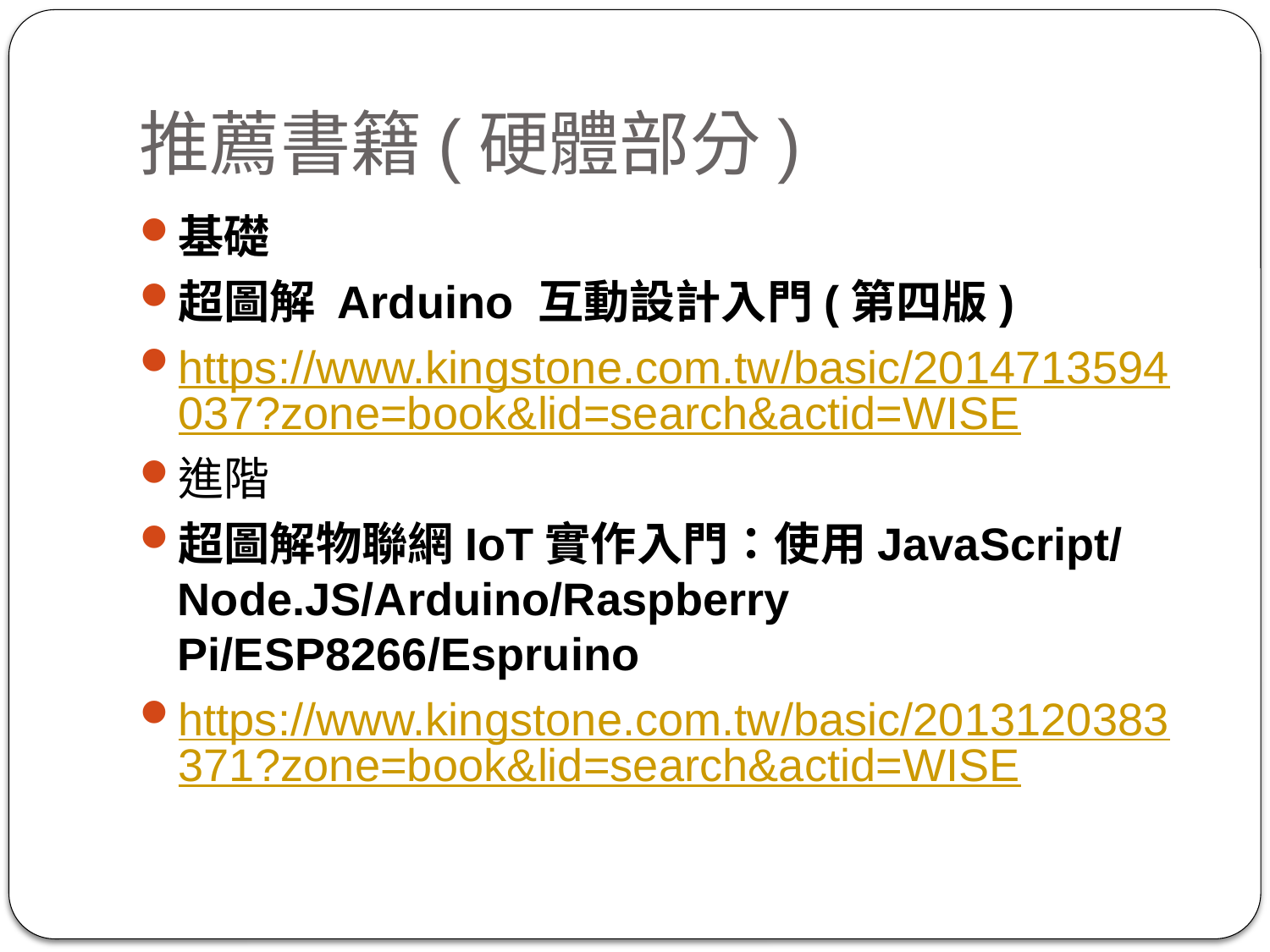

# 推薦書籍(硬體部分)
基礎
超圖解 Arduino 互動設計入門(第四版)
https://www.kingstone.com.tw/basic/2014713594037?zone=book&lid=search&actid=WISE
進階
超圖解物聯網IoT實作入門：使用JavaScript/Node.JS/Arduino/Raspberry Pi/ESP8266/Espruino
https://www.kingstone.com.tw/basic/2013120383371?zone=book&lid=search&actid=WISE